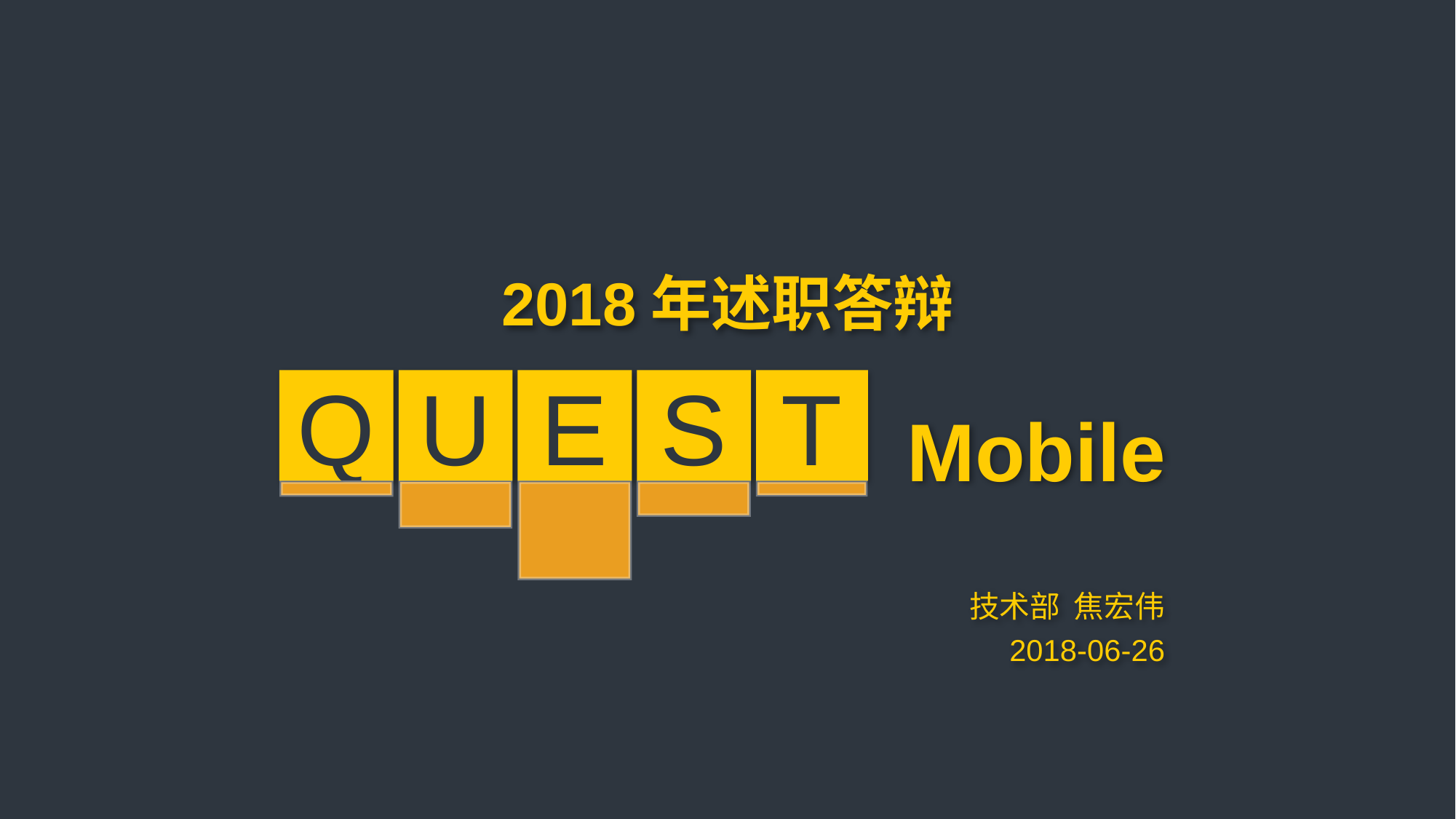

2018年述职答辩
Q
U
E
S
T
Mobile

技术部  焦宏伟
2018-06-26